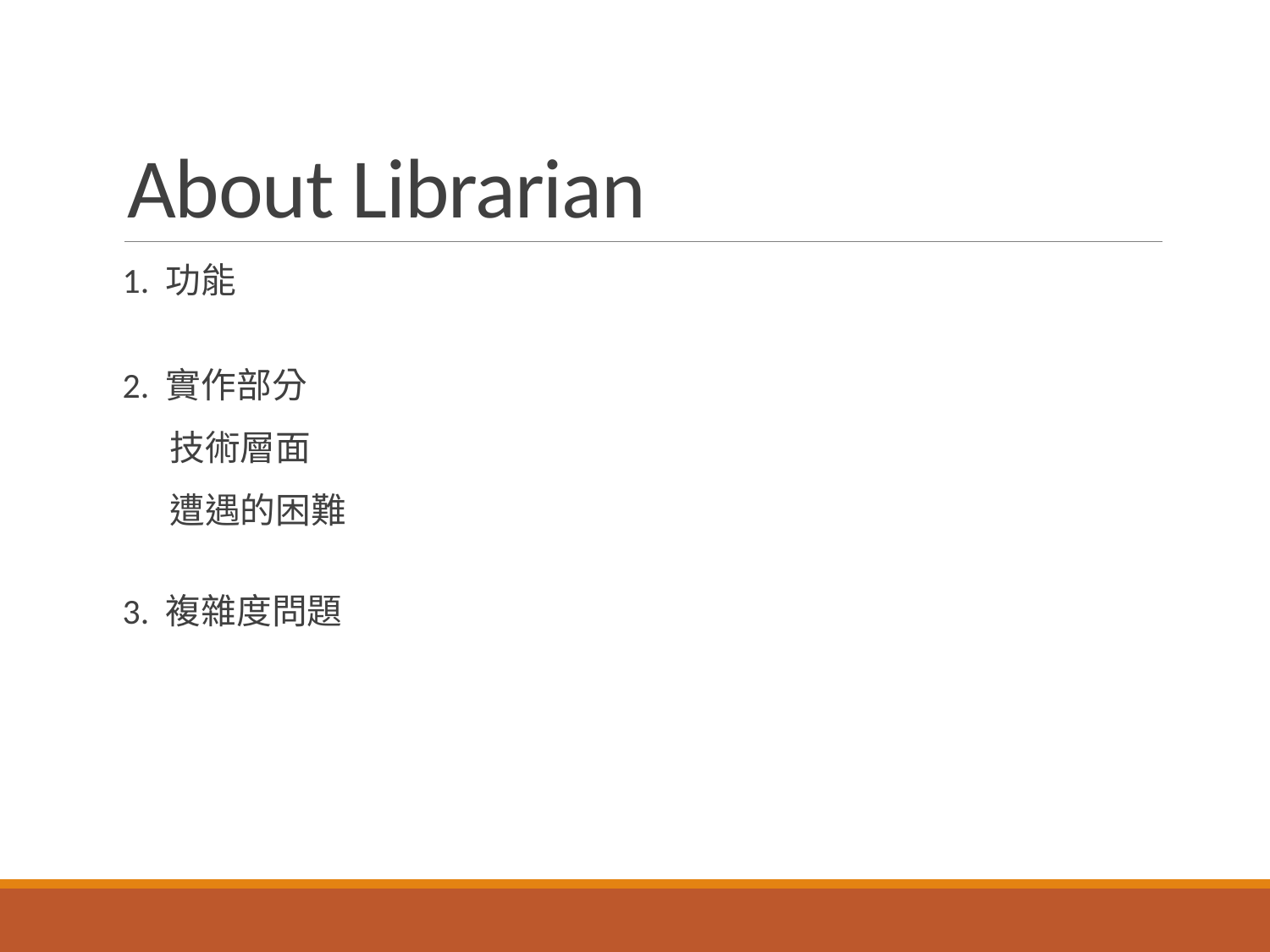

# About Librarian
 1. 功能
 2. 實作部分
      技術層面
      遭遇的困難
 3. 複雜度問題